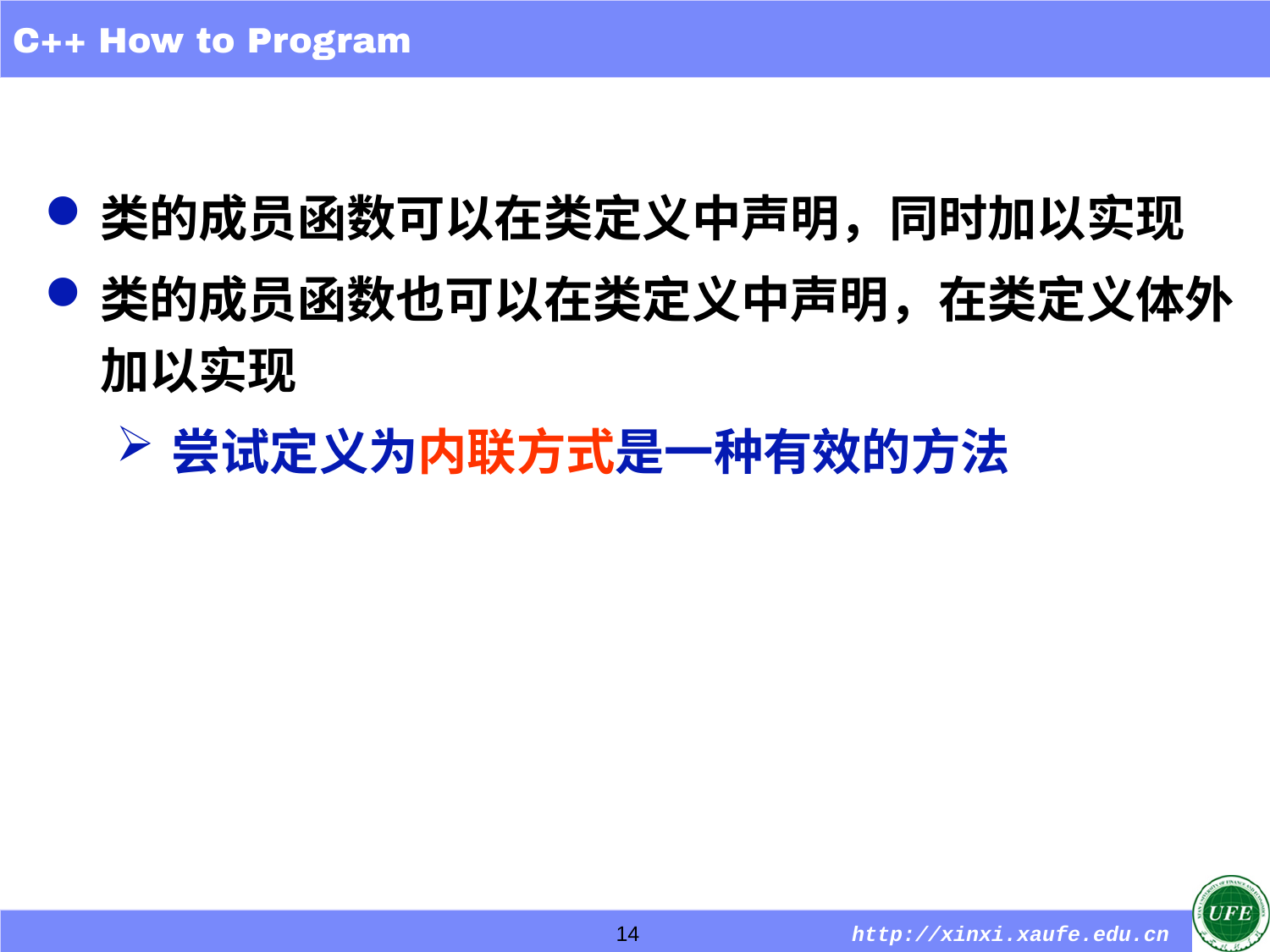

类的成员函数可以在类定义中声明，同时加以实现
类的成员函数也可以在类定义中声明，在类定义体外加以实现
尝试定义为内联方式是一种有效的方法
14